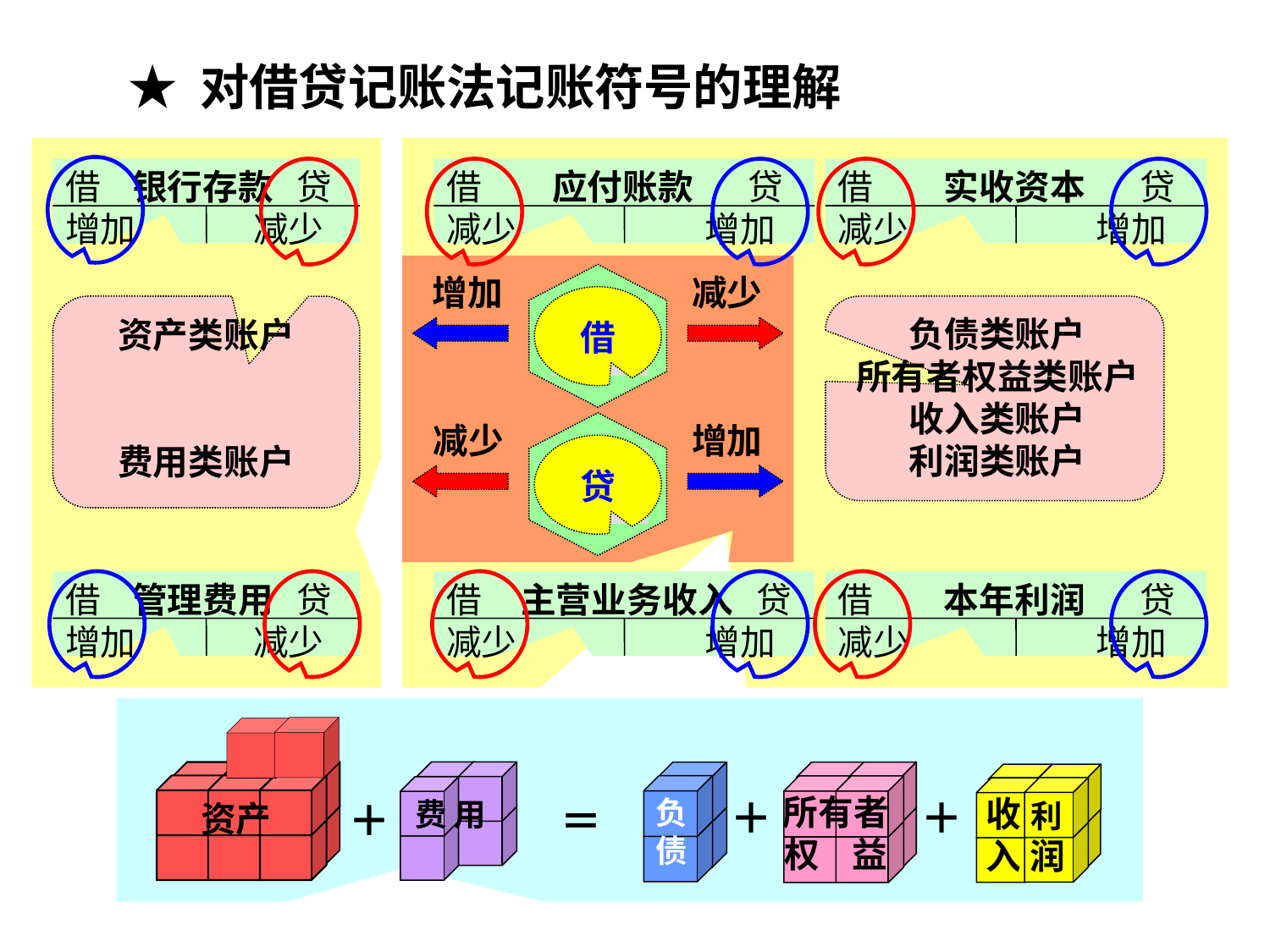

★ 对借贷记账法记账符号的理解

借    银行存款   贷
增加               减少

借         应付账款       贷
减少                        增加

借         实收资本       贷
减少                        增加

增加

借

减少

资产类账户

费用类账户

负债类账户
所有者权益类账户
收入类账户
利润类账户
减少

增加

贷

贷

借    管理费用   贷
增加               减少

借     主营业务收入   贷
减少                        增加

借         本年利润       贷
减少                        增加

资产

费 用

负债

所有者
权    益

收入

＋
＋
＋
＝

利润

24